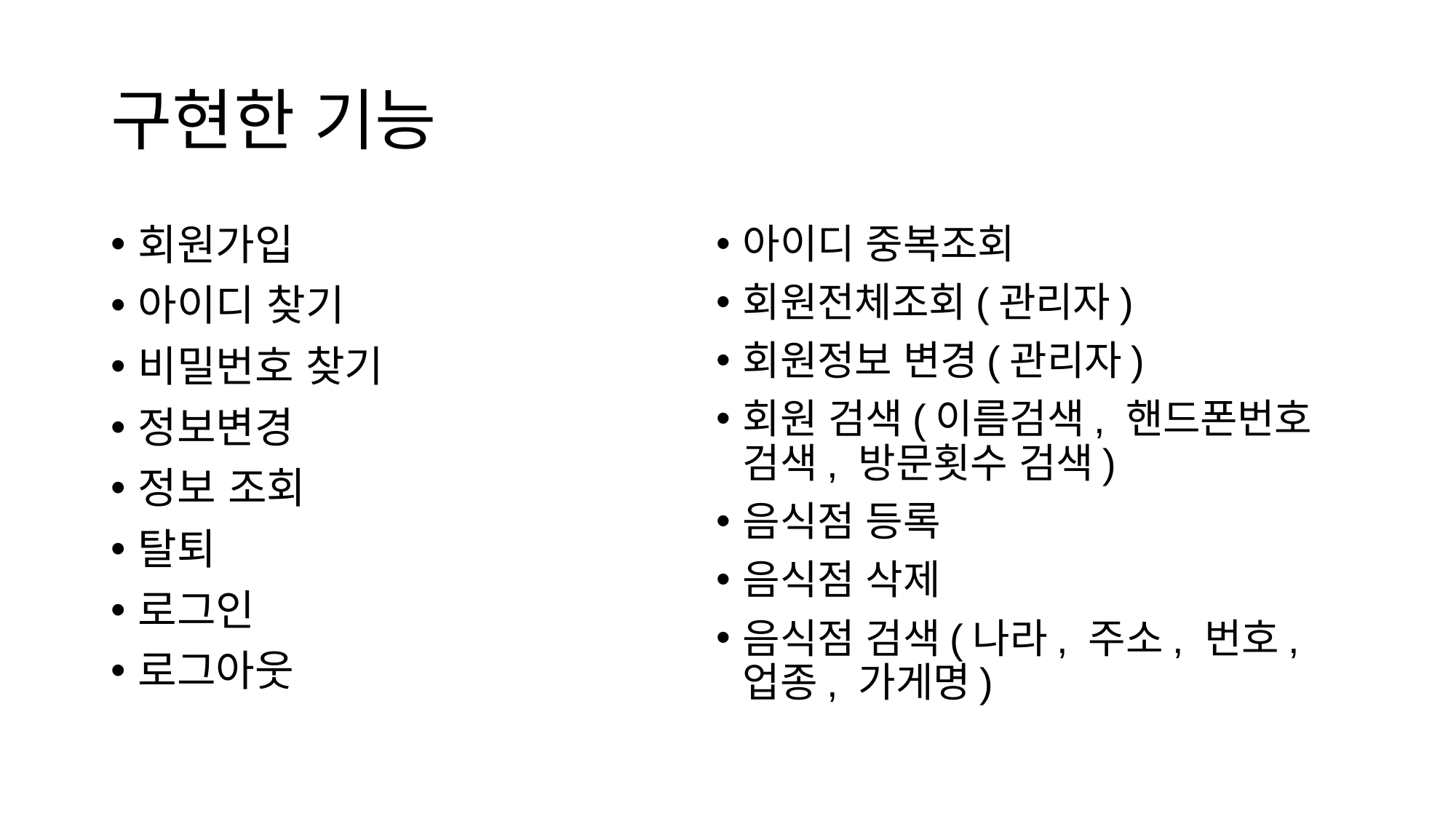

# 구현한 기능
회원가입
아이디 찾기
비밀번호 찾기
정보변경
정보 조회
탈퇴
로그인
로그아웃

아이디 중복조회
회원전체조회(관리자)
회원정보 변경(관리자)
회원 검색(이름검색, 핸드폰번호 검색, 방문횟수 검색)
음식점 등록
음식점 삭제
음식점 검색(나라, 주소, 번호, 업종, 가게명)